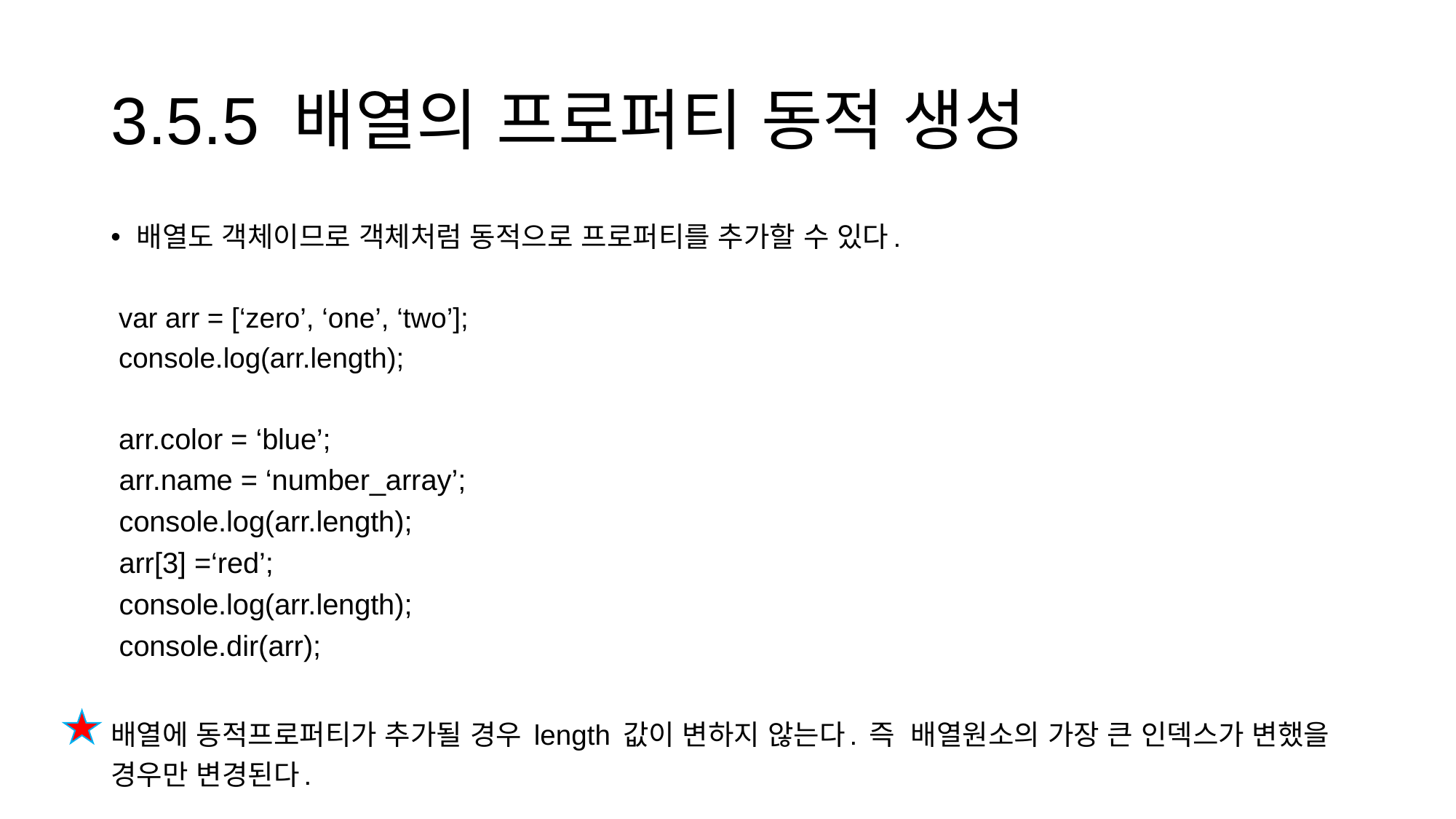

# 3.5.5 배열의 프로퍼티 동적 생성
배열도 객체이므로 객체처럼 동적으로 프로퍼티를 추가할 수 있다.

 var arr = [‘zero’, ‘one’, ‘two’];
 console.log(arr.length);

 arr.color = ‘blue’;
 arr.name = ‘number_array’;
 console.log(arr.length);
 arr[3] =‘red’;
 console.log(arr.length);
 console.dir(arr);

배열에 동적프로퍼티가 추가될 경우 length 값이 변하지 않는다. 즉  배열원소의 가장 큰 인덱스가 변했을 경우만 변경된다.